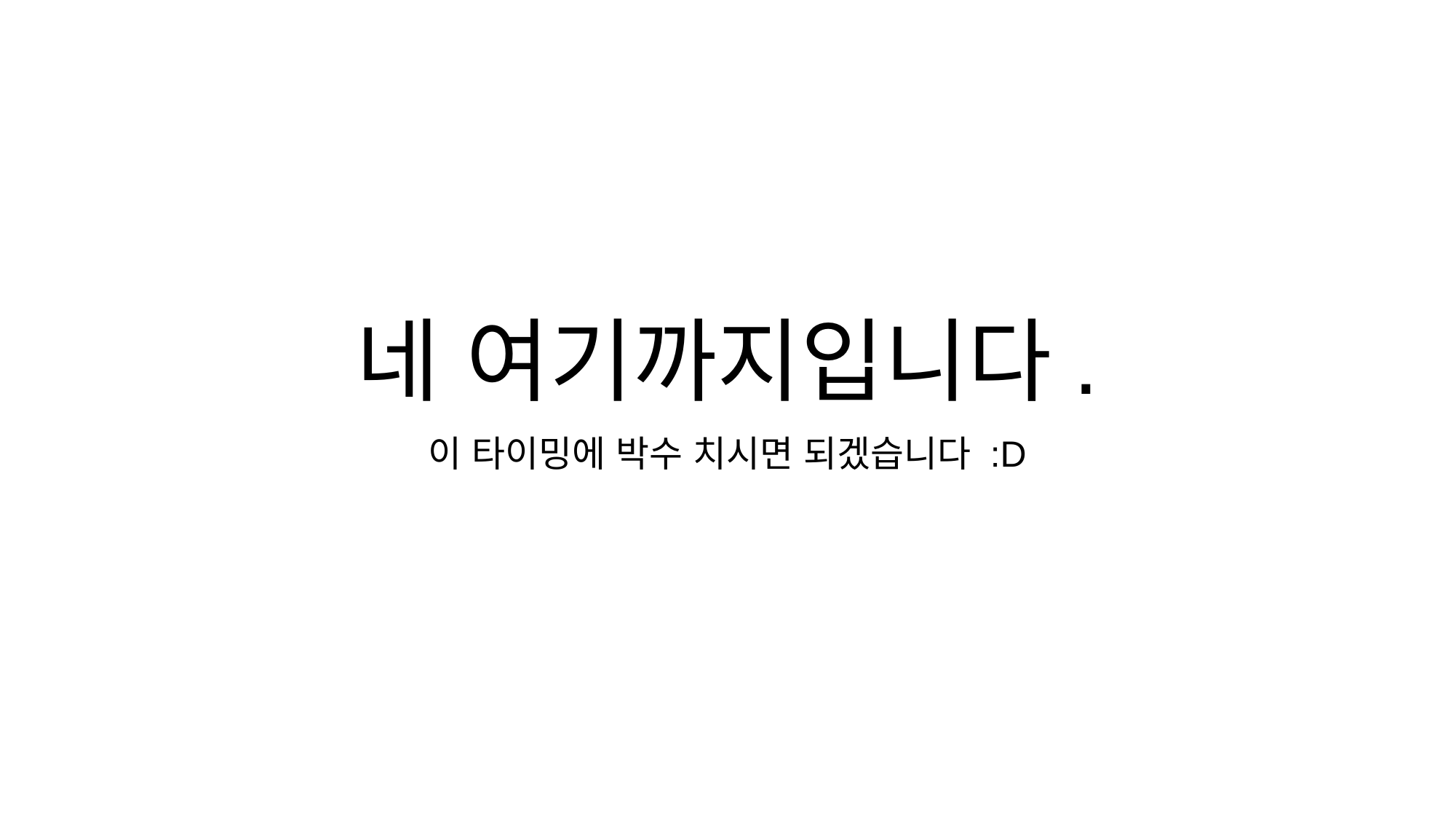

# 네 여기까지입니다.
이 타이밍에 박수 치시면 되겠습니다 :D